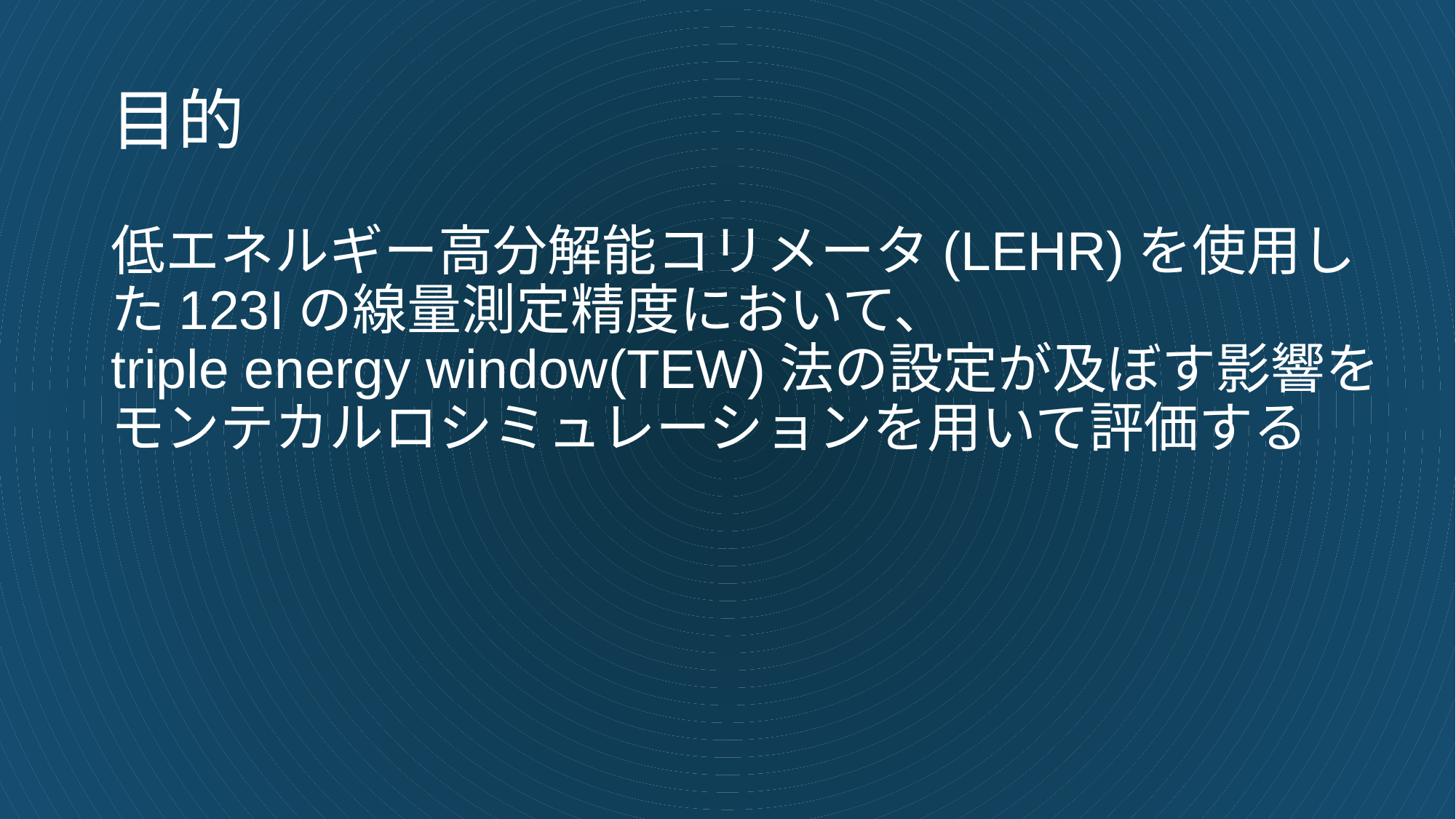

# 目的
低エネルギー高分解能コリメータ(LEHR)を使用した123Iの線量測定精度において、                          triple energy window(TEW)法の設定が及ぼす影響をモンテカルロシミュレーションを用いて評価する